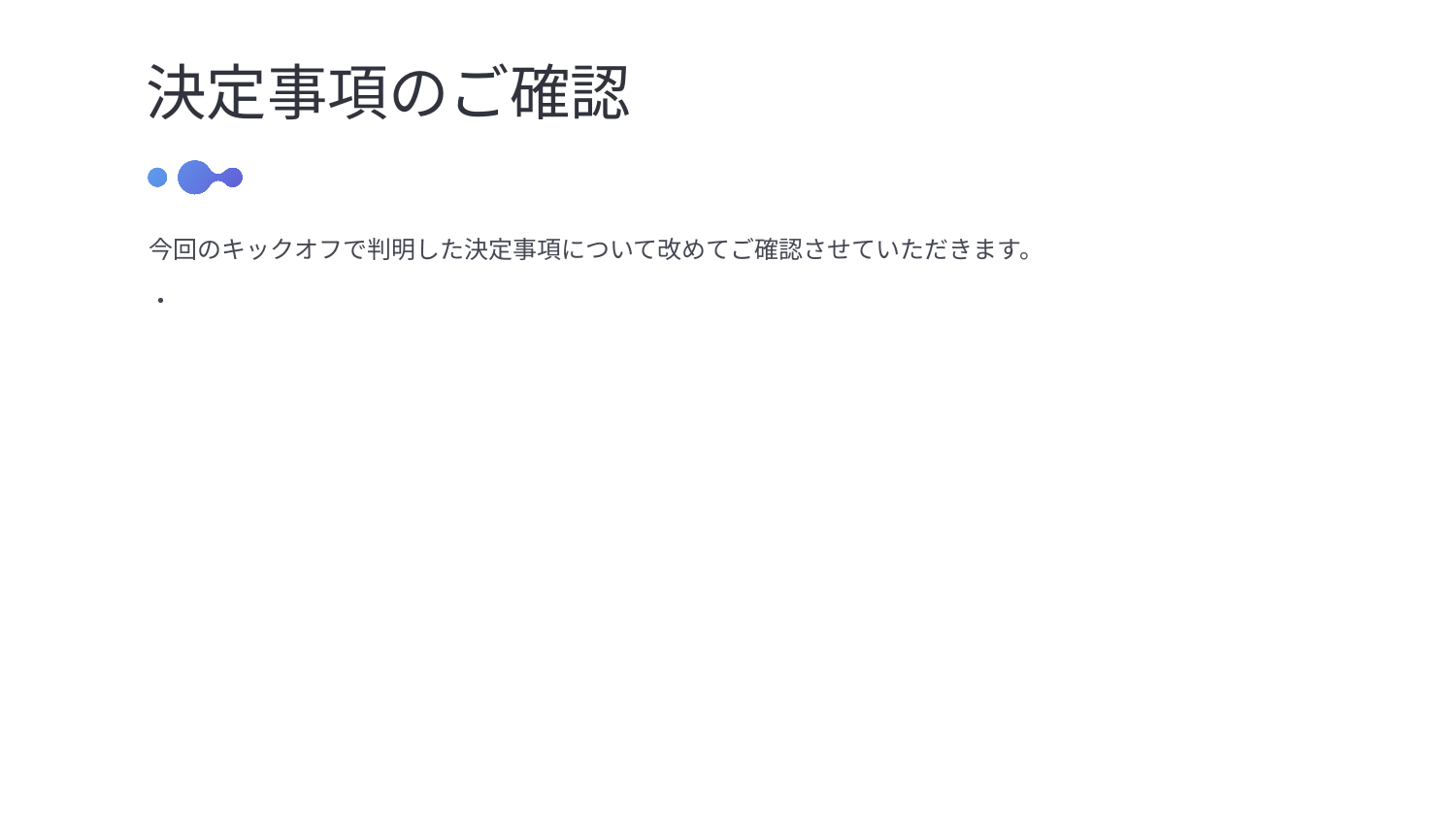

決定事項のご確認

今回のキックオフで判明した決定事項について改めてご確認させていただきます。
・